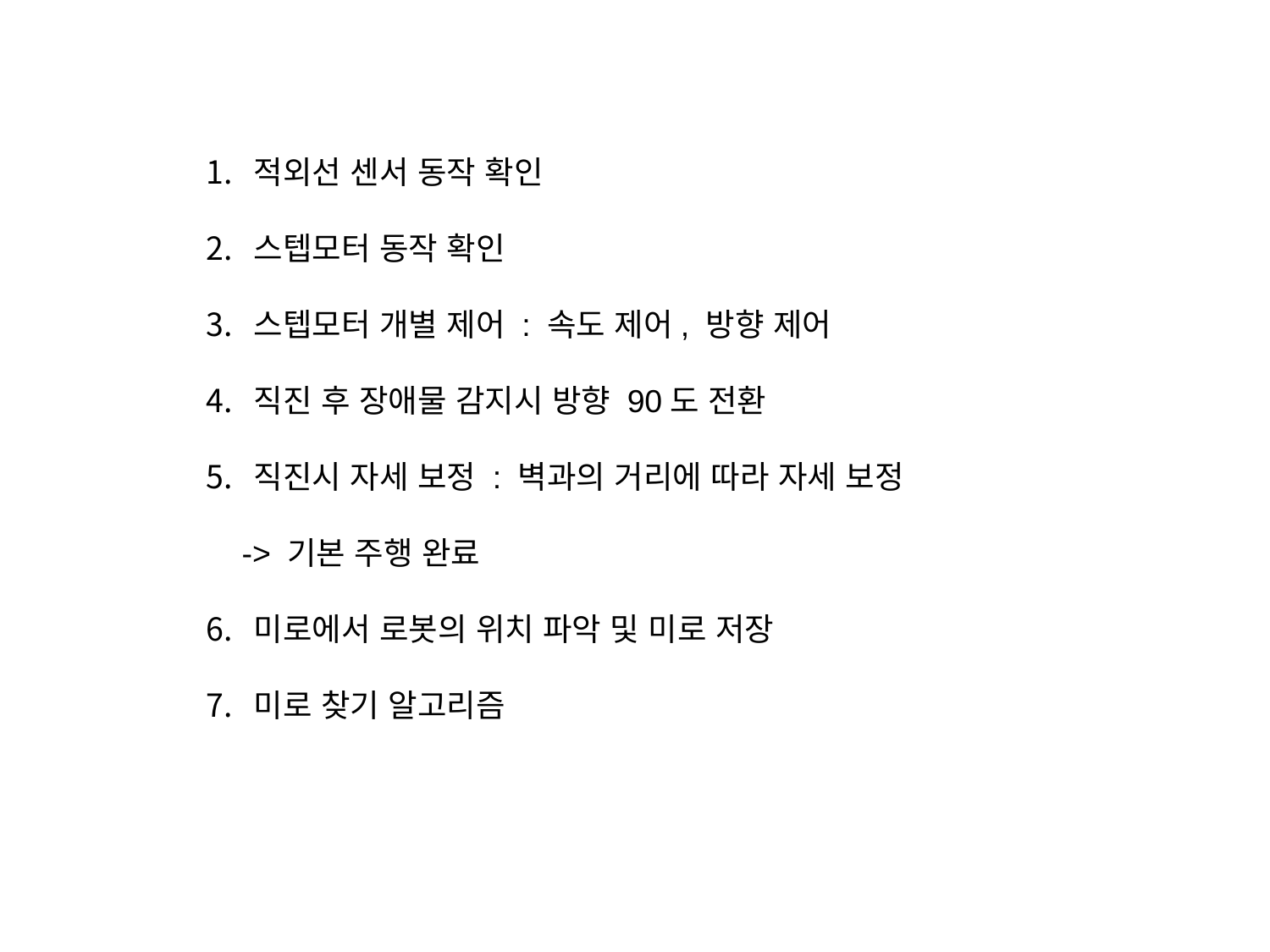

적외선 센서 동작 확인

스텝모터 동작 확인

스텝모터 개별 제어 : 속도 제어, 방향 제어

직진 후 장애물 감지시 방향 90도 전환

직진시 자세 보정 : 벽과의 거리에 따라 자세 보정

    -> 기본 주행 완료

미로에서 로봇의 위치 파악 및 미로 저장

미로 찾기 알고리즘